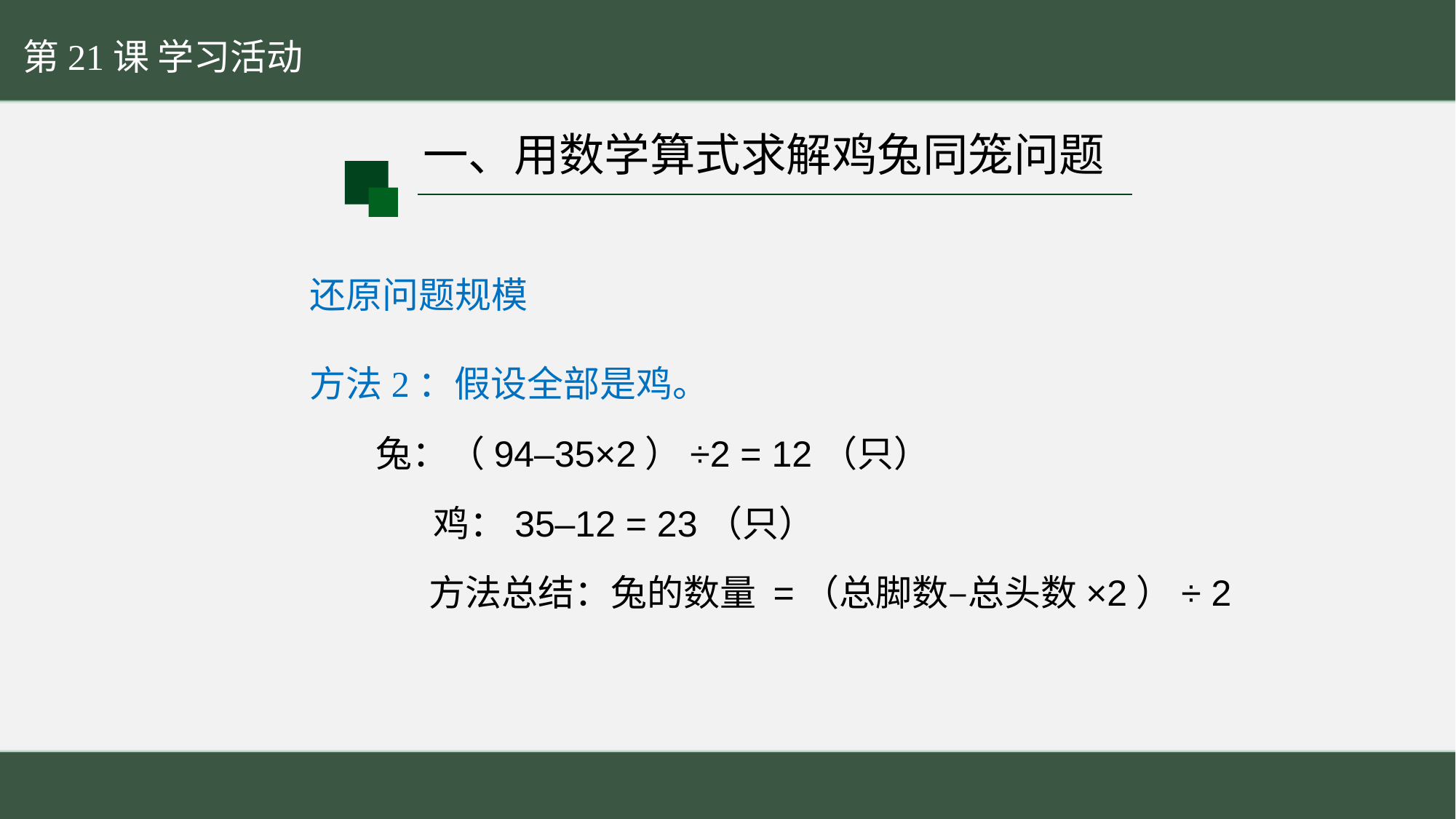

第21课 学习活动
一、用数学算式求解鸡兔同笼问题

还原问题规模
方法2：假设全部是鸡。
       兔：（94–35×2）÷2 = 12（只）
              鸡：35–12 = 23（只）
     　    方法总结：兔的数量 =（总脚数–总头数×2）÷ 2